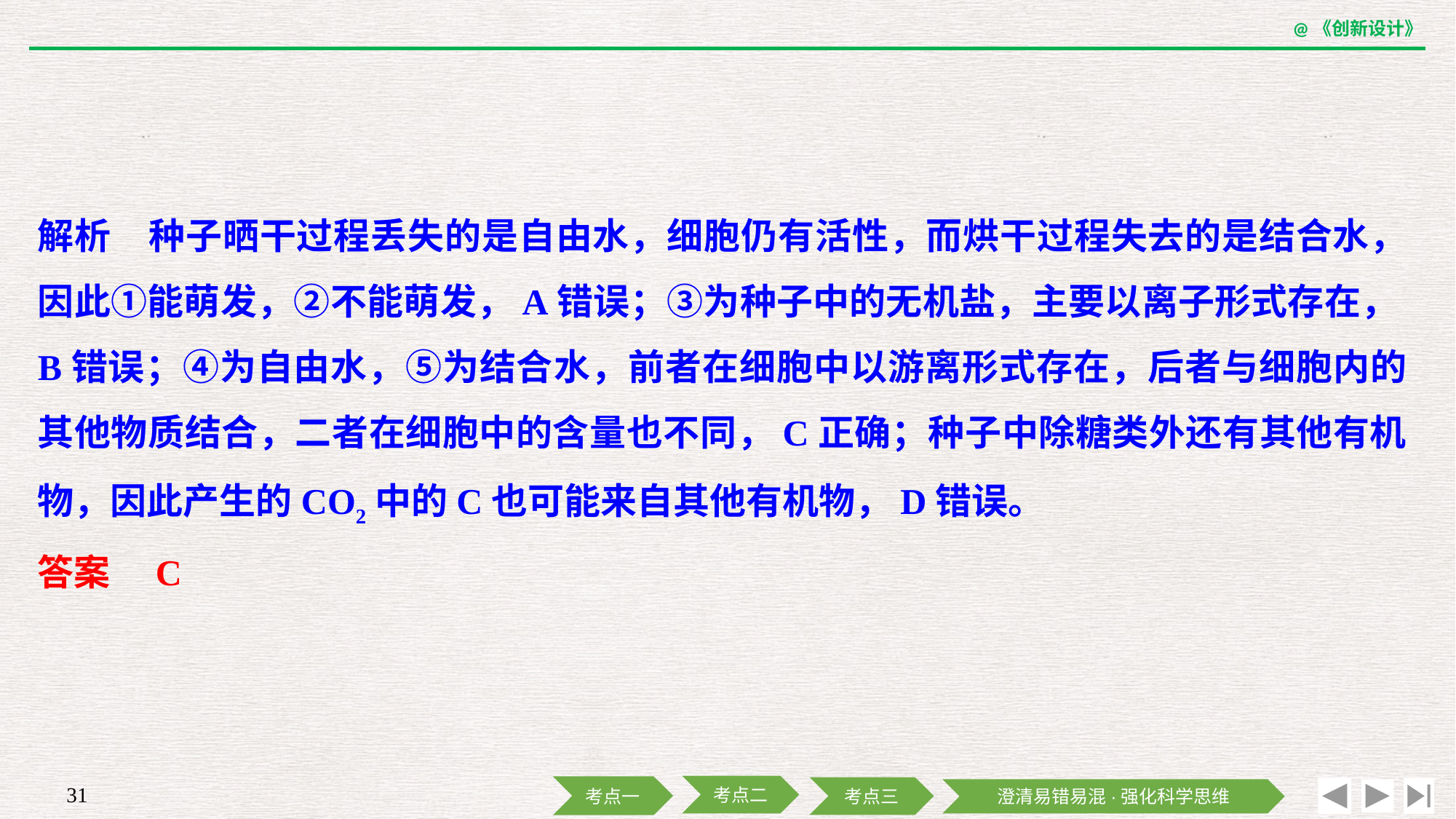

解析　种子晒干过程丢失的是自由水，细胞仍有活性，而烘干过程失去的是结合水，因此①能萌发，②不能萌发，A错误；③为种子中的无机盐，主要以离子形式存在，B错误；④为自由水，⑤为结合水，前者在细胞中以游离形式存在，后者与细胞内的其他物质结合，二者在细胞中的含量也不同，C正确；种子中除糖类外还有其他有机物，因此产生的CO2中的C也可能来自其他有机物，D错误。
答案　C